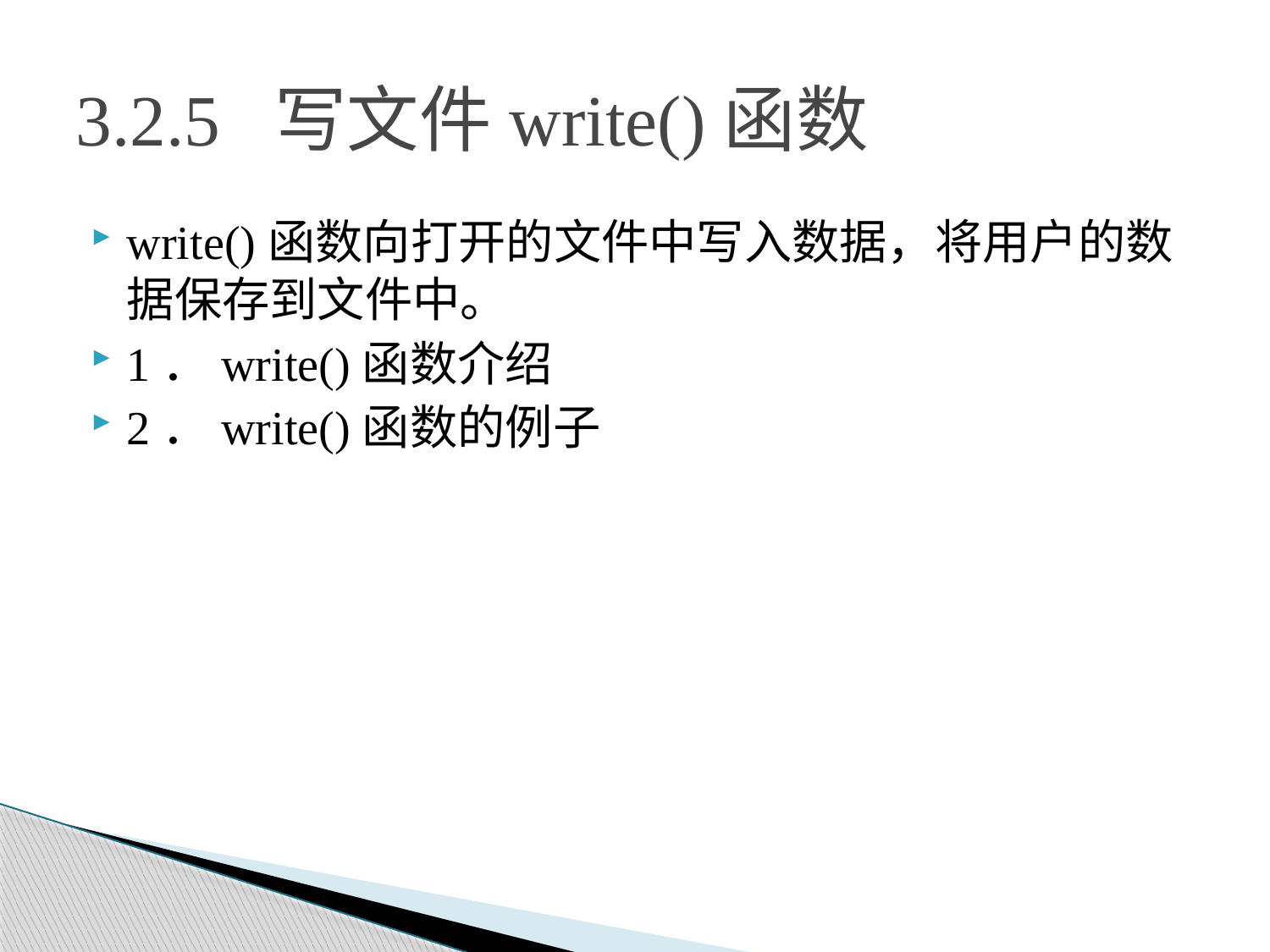

# 3.2.5  写文件write()函数
write()函数向打开的文件中写入数据，将用户的数据保存到文件中。
1．write()函数介绍
2．write()函数的例子